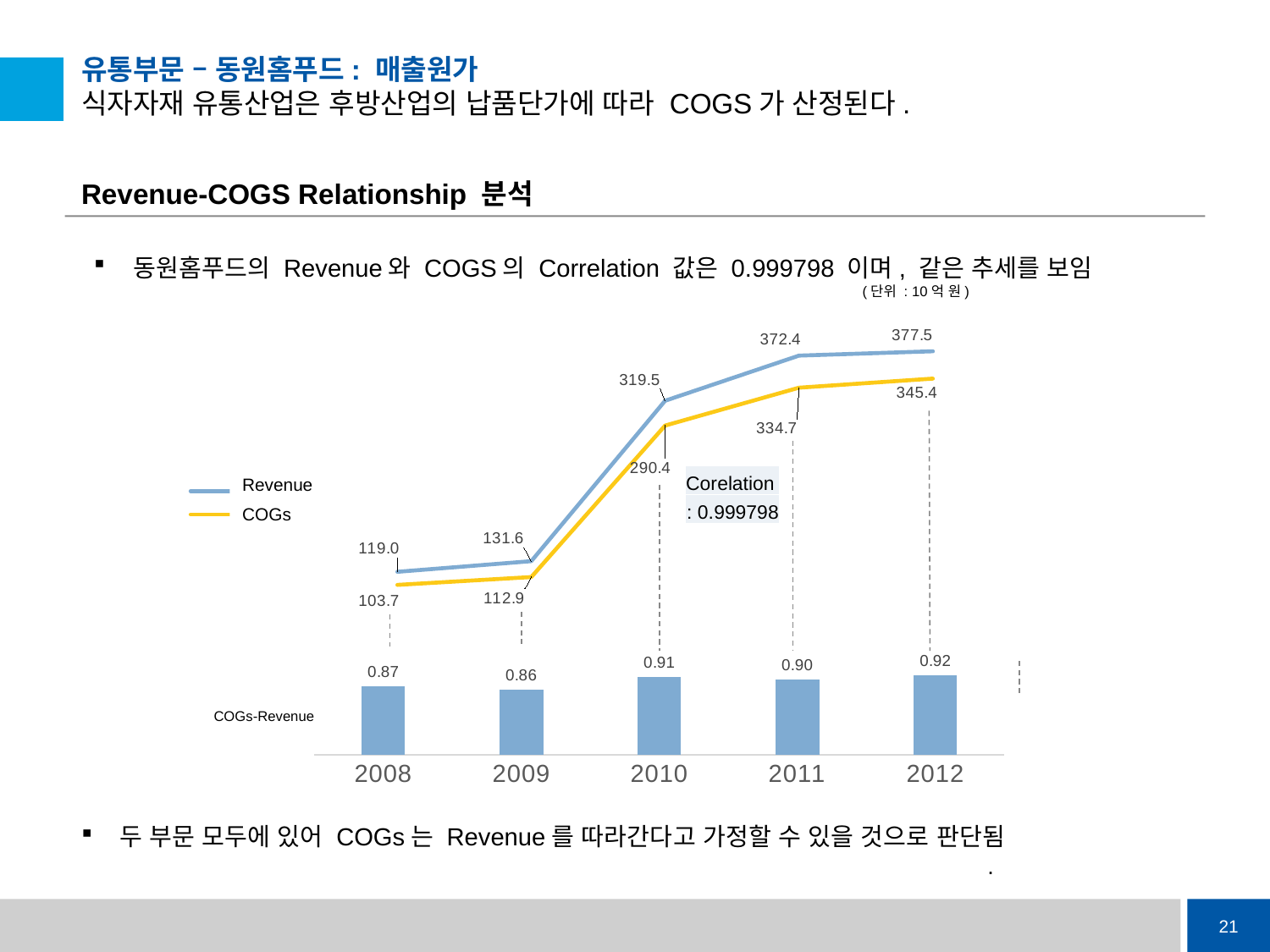

# 유통부문 – 동원홈푸드: 매출원가 식자자재 유통산업은 후방산업의 납품단가에 따라 COGS가 산정된다.
Revenue-COGS Relationship 분석

동원홈푸드의 Revenue와 COGS의 Correlation 값은 0.999798 이며, 같은 추세를 보임
(단위 : 10억 원)

### Chart

| Category |  | COGS |
|---|---|---|
| 2008 | 119.0431557510001 | 103.732447277 |
| 2009 | 131.5738741019998 | 112.9173180830001 |
| 2010 | 319.45256340799955 | 290.3950993549996 |
| 2011 | 372.36288811800046 | 334.74275334 |
| 2012 | 377.481250778999 | 345.442231317 |

### Chart

| Category | 0.87 |
|---|---|
| 2008 | 0.8713852268329892 |
| 2009 | 0.8582047070793336 |
| 2010 | 0.9090398156677546 |
| 2011 | 0.8989691615935737 |
| 2012 | 0.9151242097564265 |
| Corelation |
| --- |
| : 0.999798 |
Revenue
COGs
COGs-Revenue
   두 부문 모두에 있어 COGs는 Revenue를 따라간다고 가정할 수 있을 것으로 판단됨
.